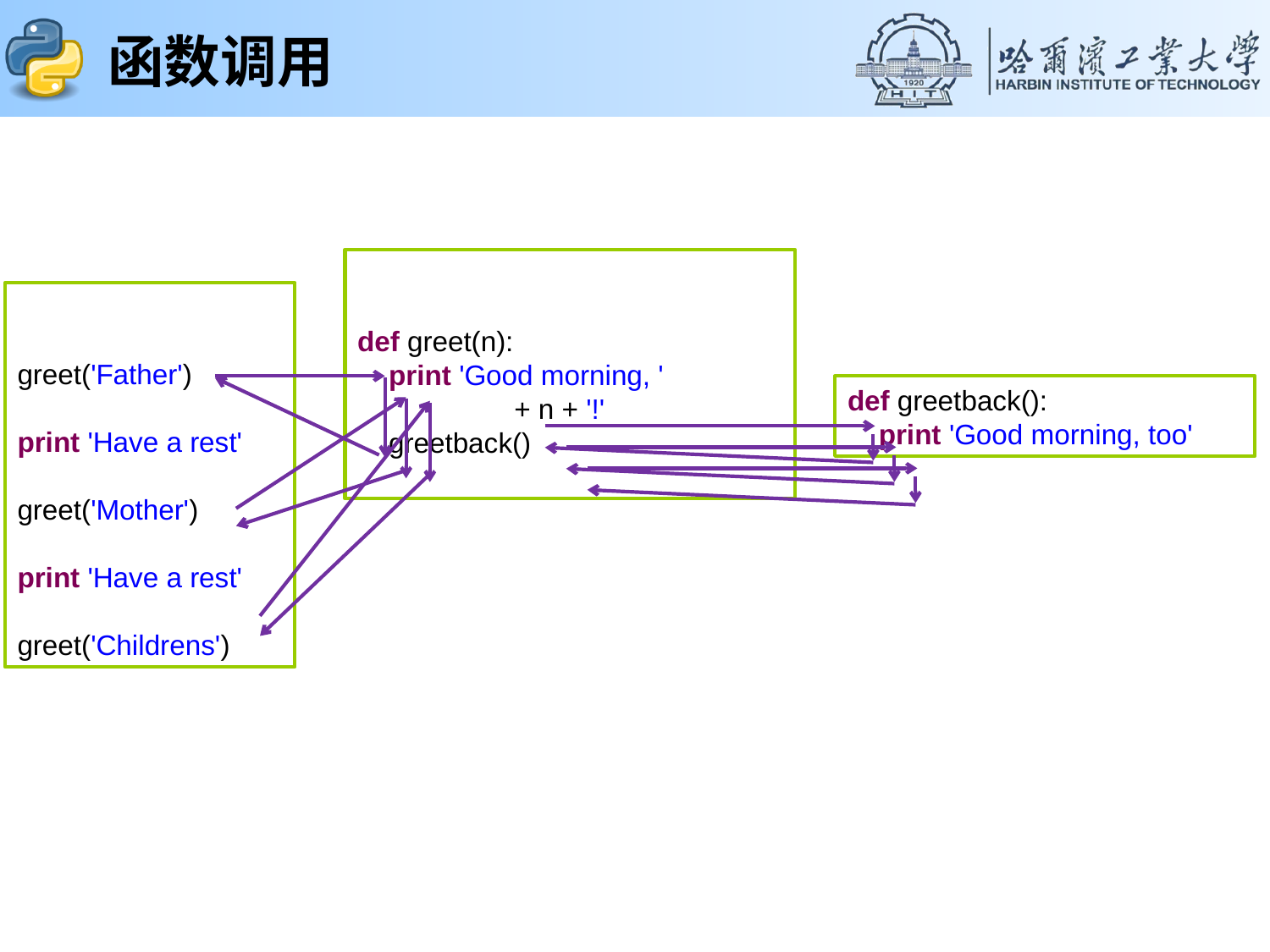

# 函数调用

def greet(n):
    print 'Good morning, '
                    + n + '!'
    greetback()

greet('Father')

print 'Have a rest'

greet('Mother')

print 'Have a rest'

greet('Childrens')
def greetback():
    print 'Good morning, too'